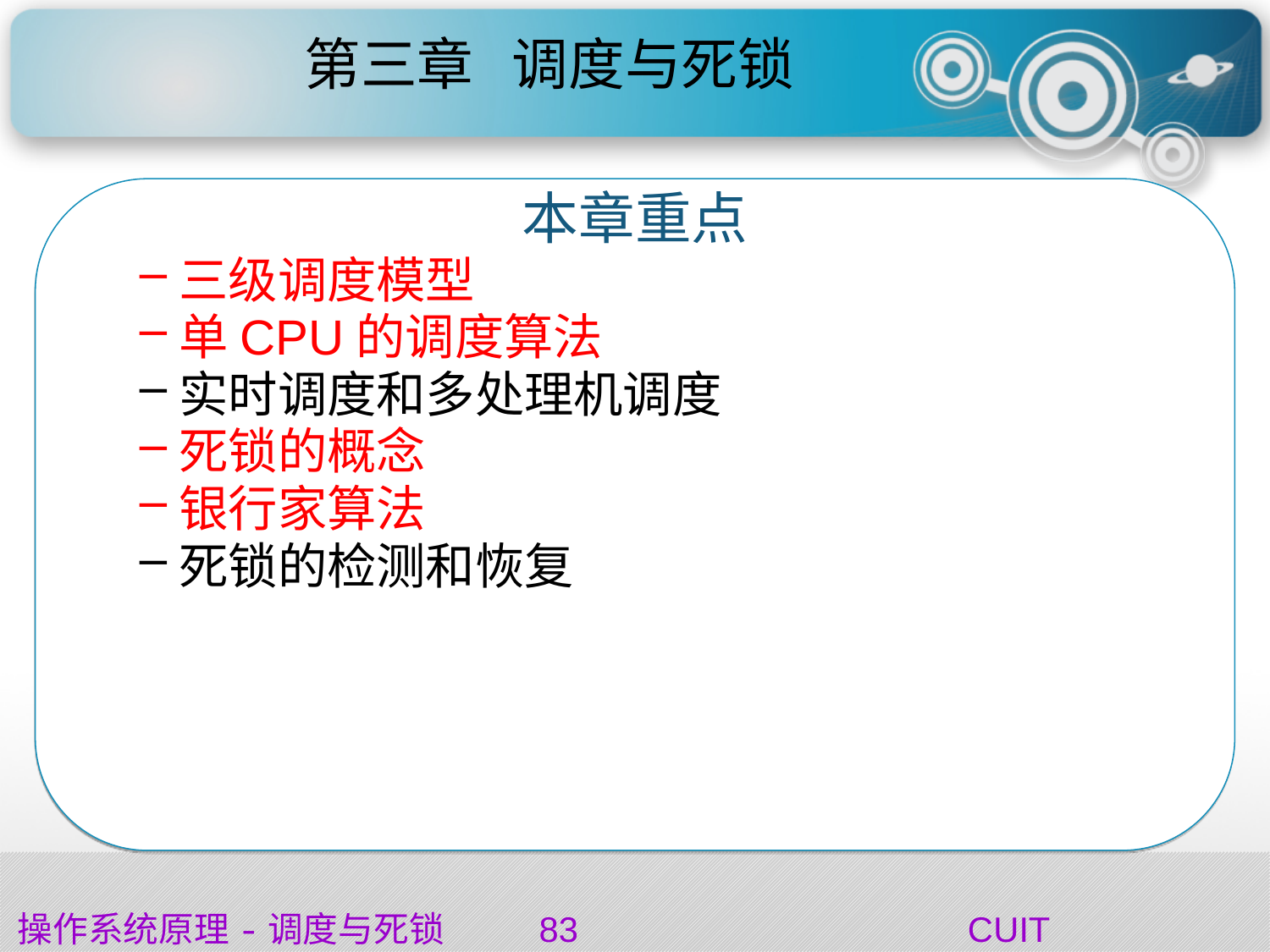

# 第三章   调度与死锁
本章重点
三级调度模型
单CPU的调度算法
实时调度和多处理机调度
死锁的概念
银行家算法
死锁的检测和恢复